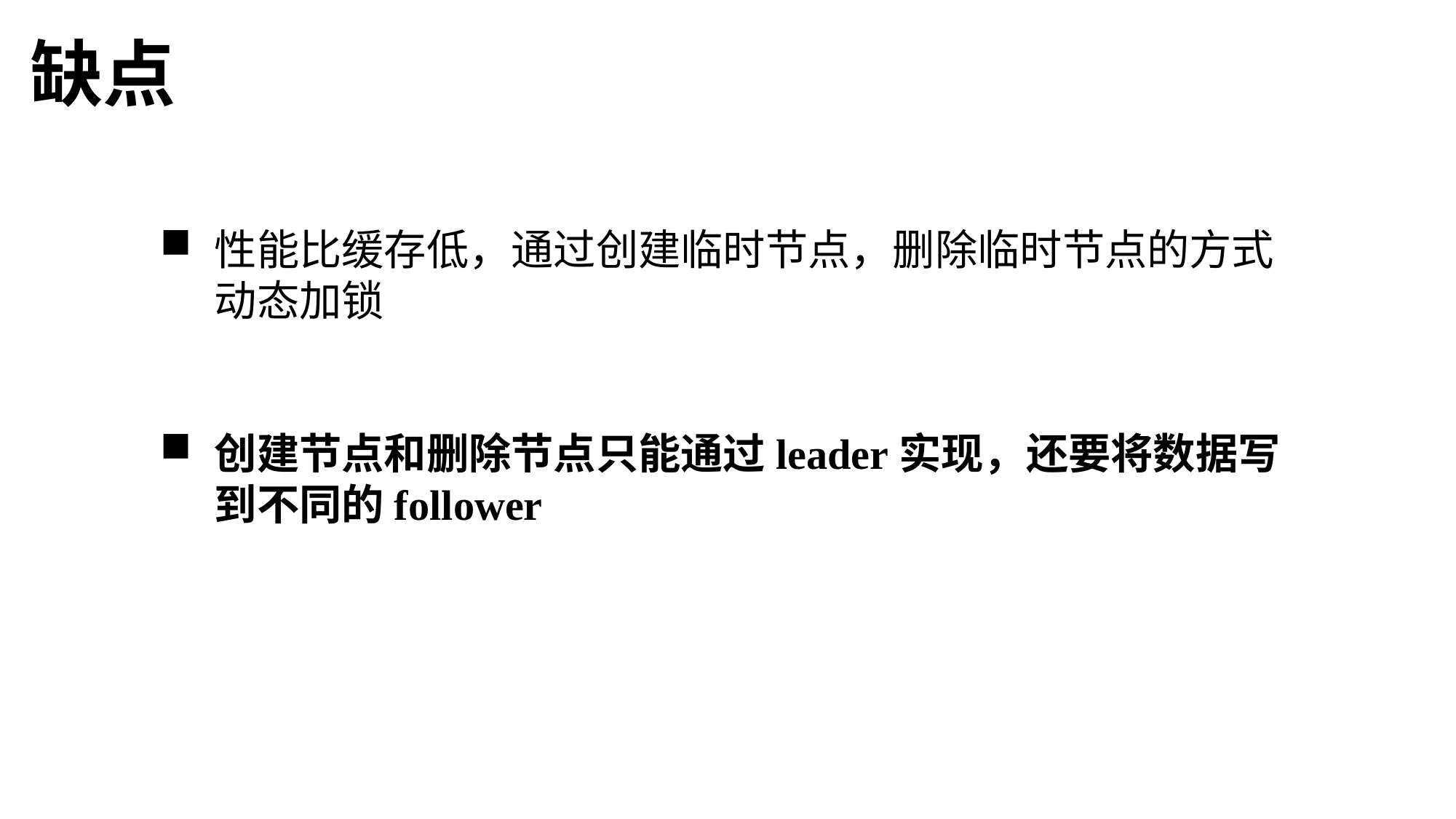

缺点
性能比缓存低，通过创建临时节点，删除临时节点的方式动态加锁

创建节点和删除节点只能通过leader实现，还要将数据写到不同的follower